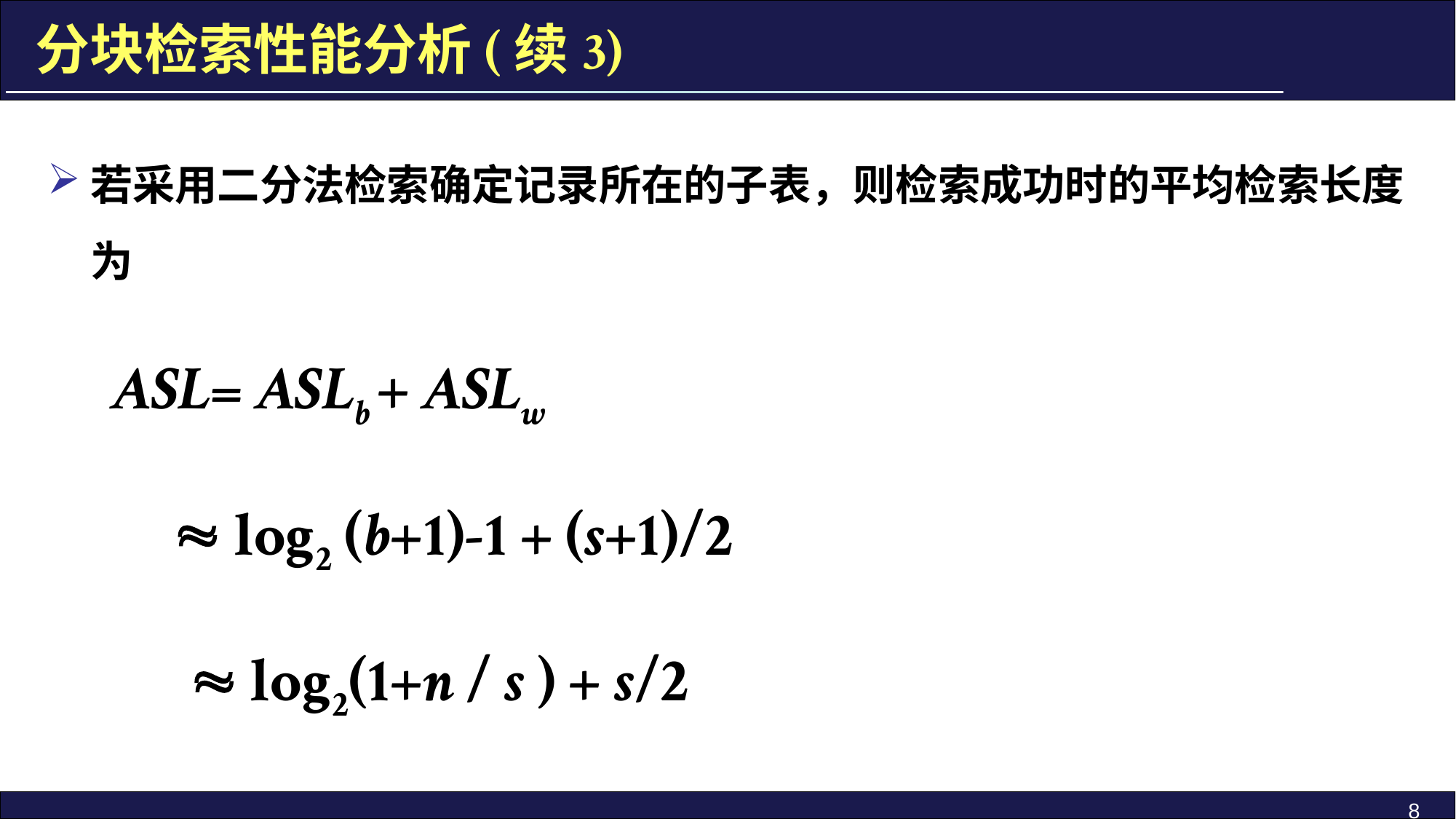

分块检索性能分析(续3)
若采用二分法检索确定记录所在的子表，则检索成功时的平均检索长度为
ASL= ASLb + ASLw
        ≈ log2 (b+1)-1 + (s+1)/2
      ≈ log2(1+n / s ) + s/2
8